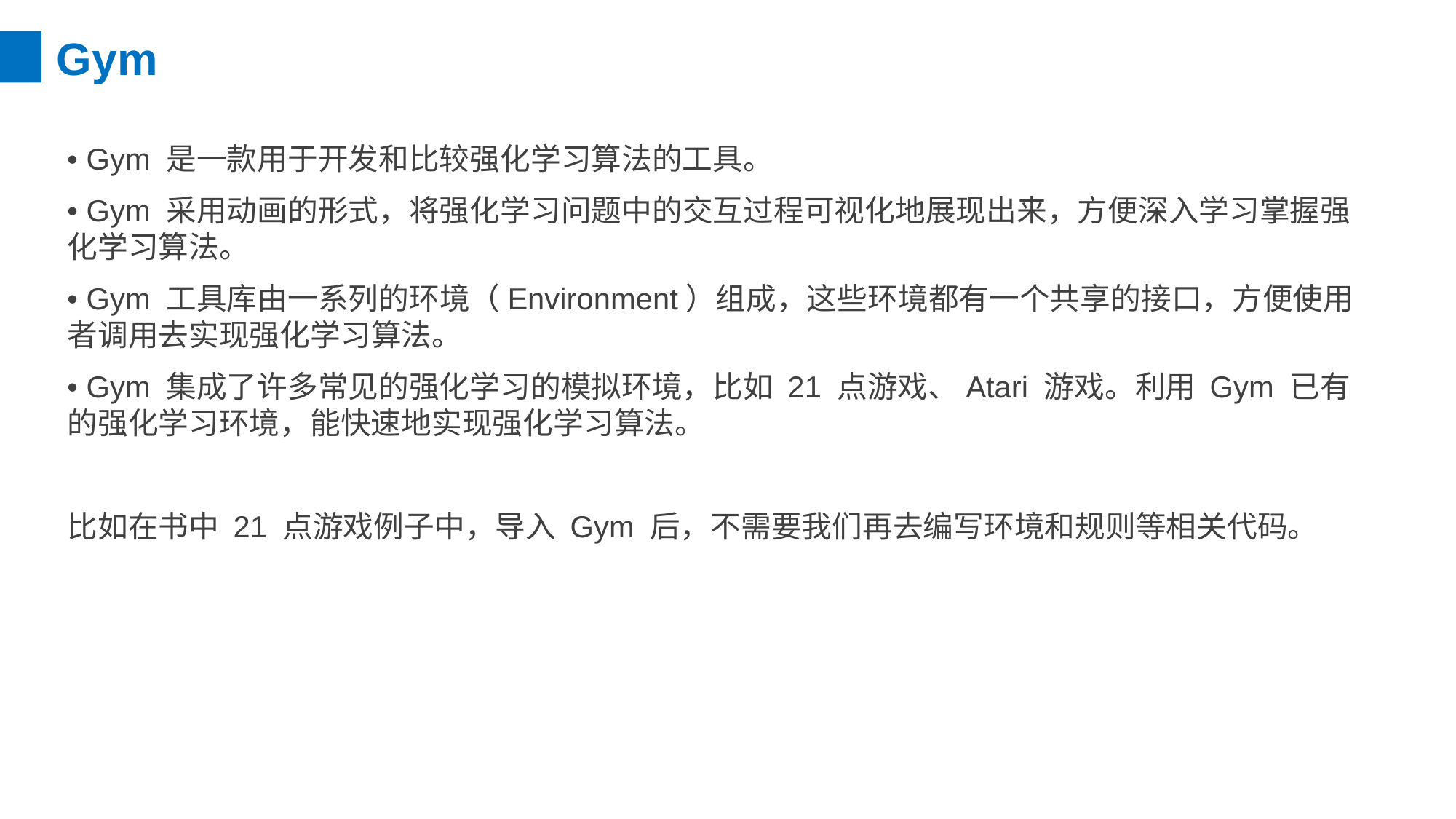

Gym
• Gym 是一款用于开发和比较强化学习算法的工具。
• Gym 采用动画的形式，将强化学习问题中的交互过程可视化地展现出来，方便深入学习掌握强化学习算法。
• Gym 工具库由一系列的环境（Environment）组成，这些环境都有一个共享的接口，方便使用者调用去实现强化学习算法。
• Gym 集成了许多常见的强化学习的模拟环境，比如 21 点游戏、Atari 游戏。利用 Gym 已有的强化学习环境，能快速地实现强化学习算法。

比如在书中 21 点游戏例子中，导入 Gym 后，不需要我们再去编写环境和规则等相关代码。